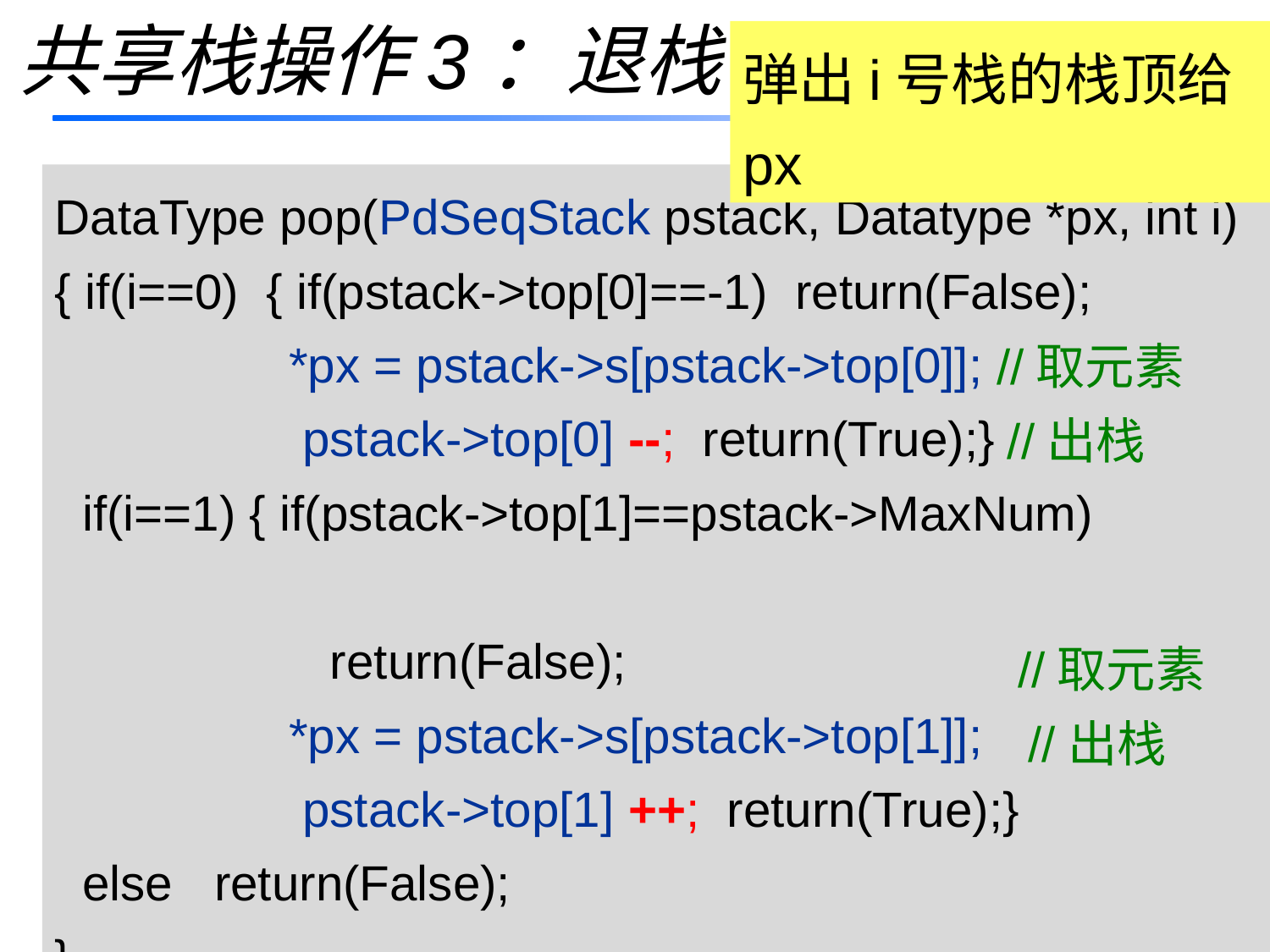

# 共享栈操作3：退栈
弹出i号栈的栈顶给px

DataType pop(PdSeqStack pstack, Datatype *px, int i)
{ if(i==0)  { if(pstack->top[0]==-1)  return(False);
                 *px = pstack->s[pstack->top[0]];
                  pstack->top[0] --;  return(True);}
  if(i==1) { if(pstack->top[1]==pstack->MaxNum)
                    return(False);
                 *px = pstack->s[pstack->top[1]];
                  pstack->top[1] ++;  return(True);}
  else   return(False);
}
//取元素
//出栈
//取元素
//出栈